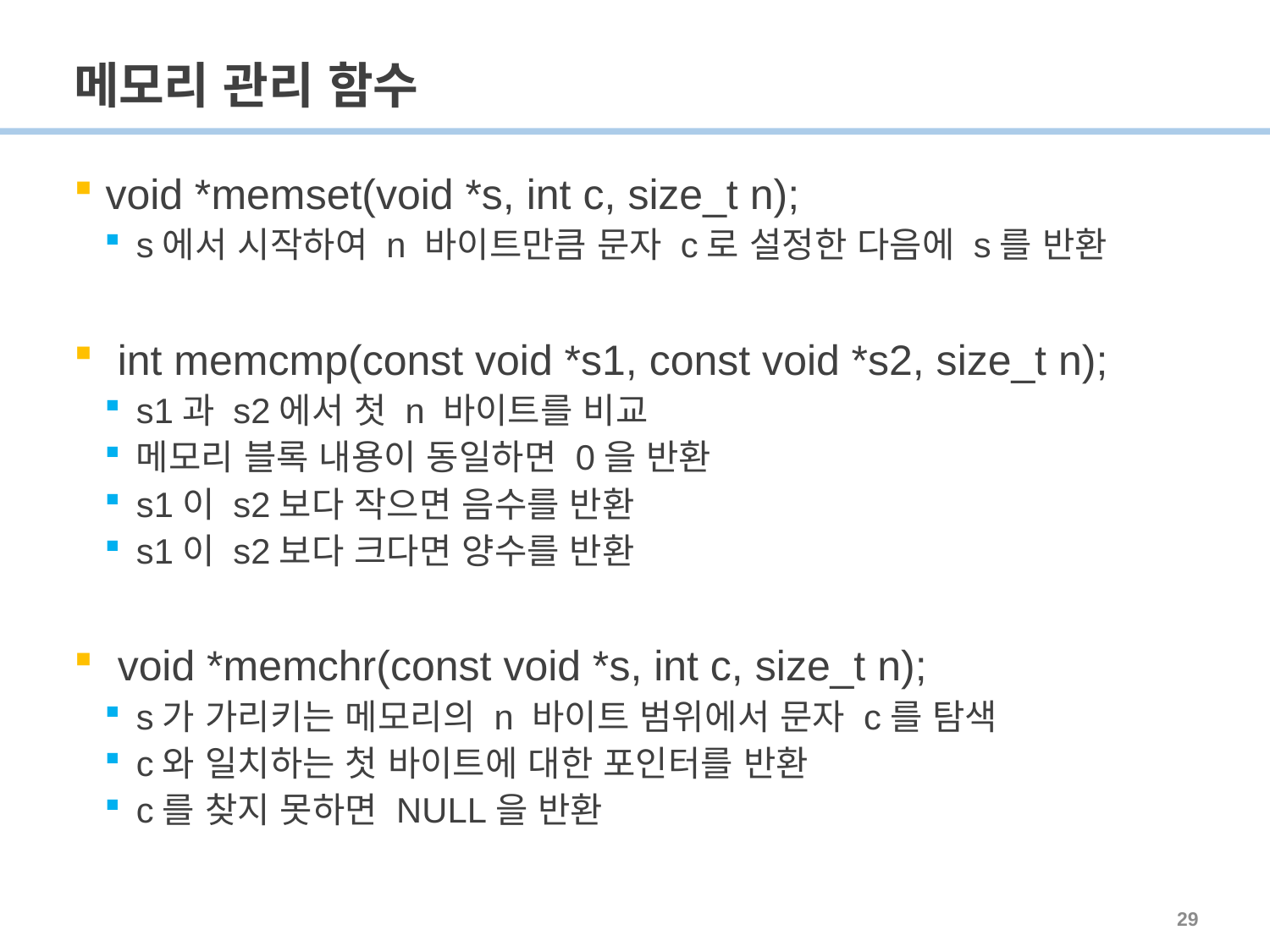

# 메모리 관리 함수
void *memset(void *s, int c, size_t n);
s에서 시작하여 n 바이트만큼 문자 c로 설정한 다음에 s를 반환

 int memcmp(const void *s1, const void *s2, size_t n);
s1과 s2에서 첫 n 바이트를 비교
메모리 블록 내용이 동일하면 0을 반환
s1이 s2보다 작으면 음수를 반환
s1이 s2보다 크다면 양수를 반환

 void *memchr(const void *s, int c, size_t n);
s가 가리키는 메모리의 n 바이트 범위에서 문자 c를 탐색
c와 일치하는 첫 바이트에 대한 포인터를 반환
c를 찾지 못하면 NULL을 반환

29